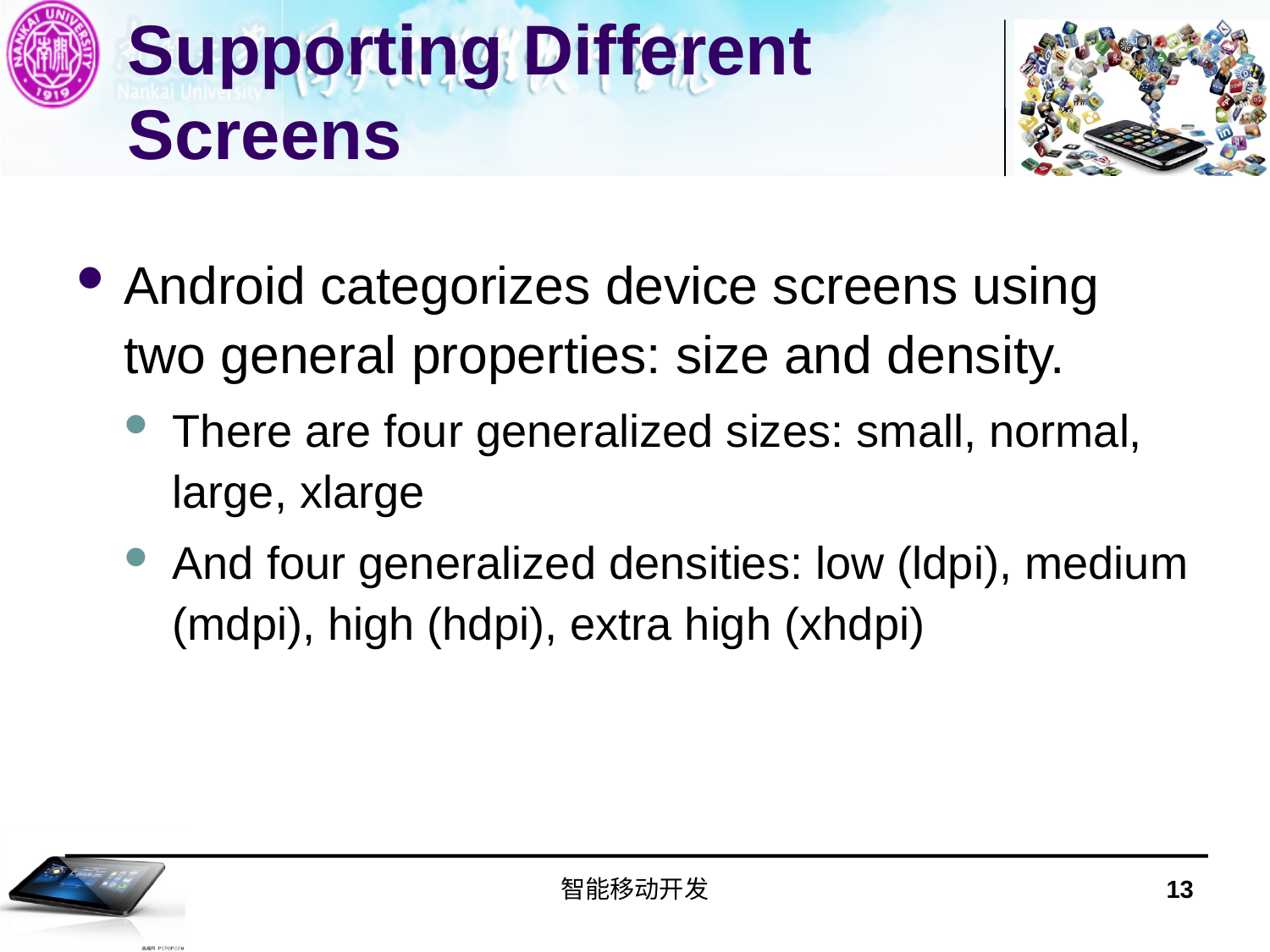

# Supporting Different Screens
Android categorizes device screens using two general properties: size and density.
There are four generalized sizes: small, normal, large, xlarge
And four generalized densities: low (ldpi), medium (mdpi), high (hdpi), extra high (xhdpi)
智能移动开发
13